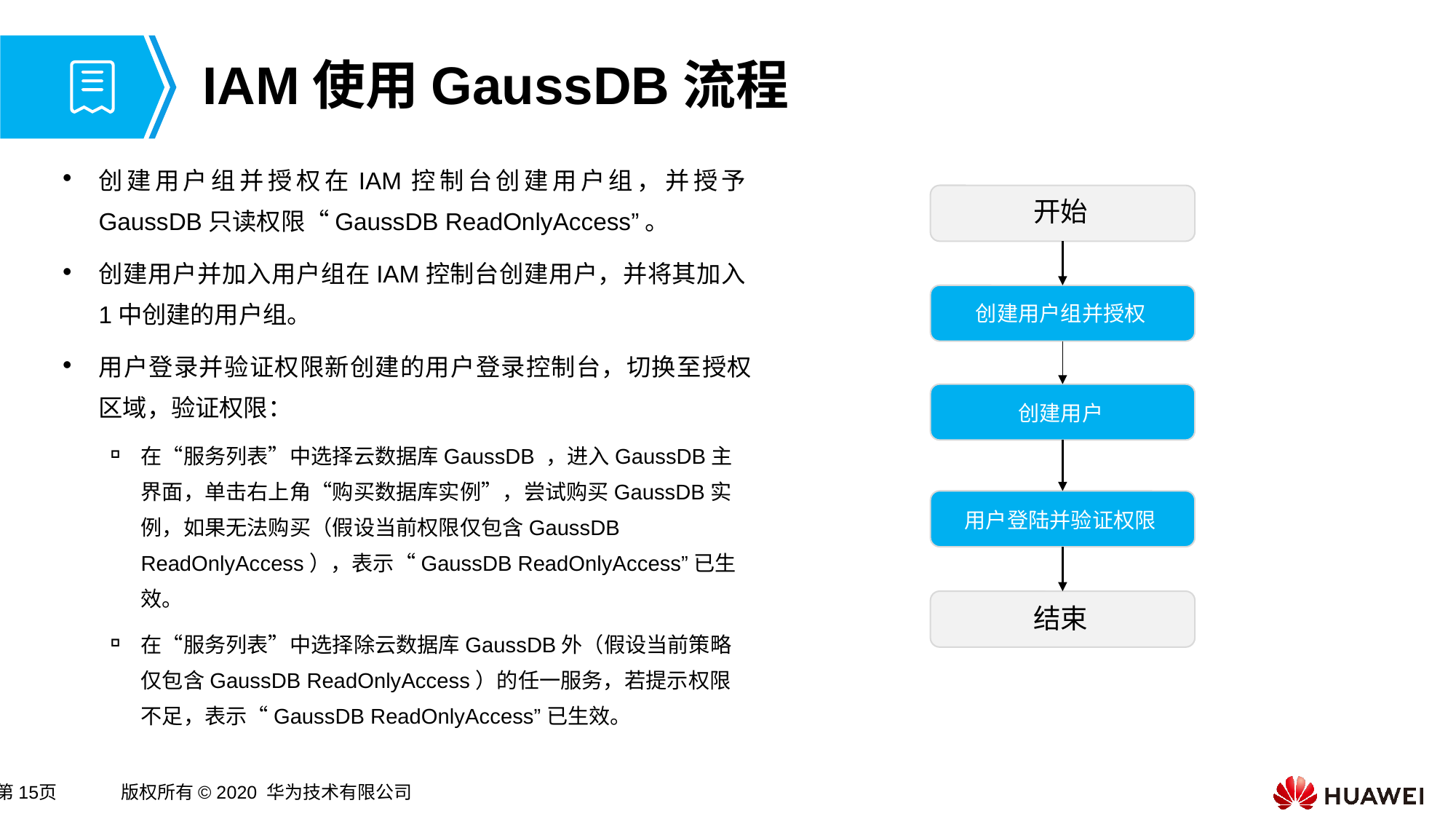

# IAM使用GaussDB流程
创建用户组并授权在IAM控制台创建用户组，并授予GaussDB只读权限“GaussDB ReadOnlyAccess”。
创建用户并加入用户组在IAM控制台创建用户，并将其加入1中创建的用户组。
用户登录并验证权限新创建的用户登录控制台，切换至授权区域，验证权限：
在“服务列表”中选择云数据库GaussDB ，进入GaussDB主界面，单击右上角“购买数据库实例”，尝试购买GaussDB实例，如果无法购买（假设当前权限仅包含GaussDB ReadOnlyAccess），表示“GaussDB ReadOnlyAccess”已生效。
在“服务列表”中选择除云数据库GaussDB外（假设当前策略仅包含GaussDB ReadOnlyAccess）的任一服务，若提示权限不足，表示“GaussDB ReadOnlyAccess”已生效。

开始

创建用户组并授权

创建用户

用户登陆并验证权限

结束